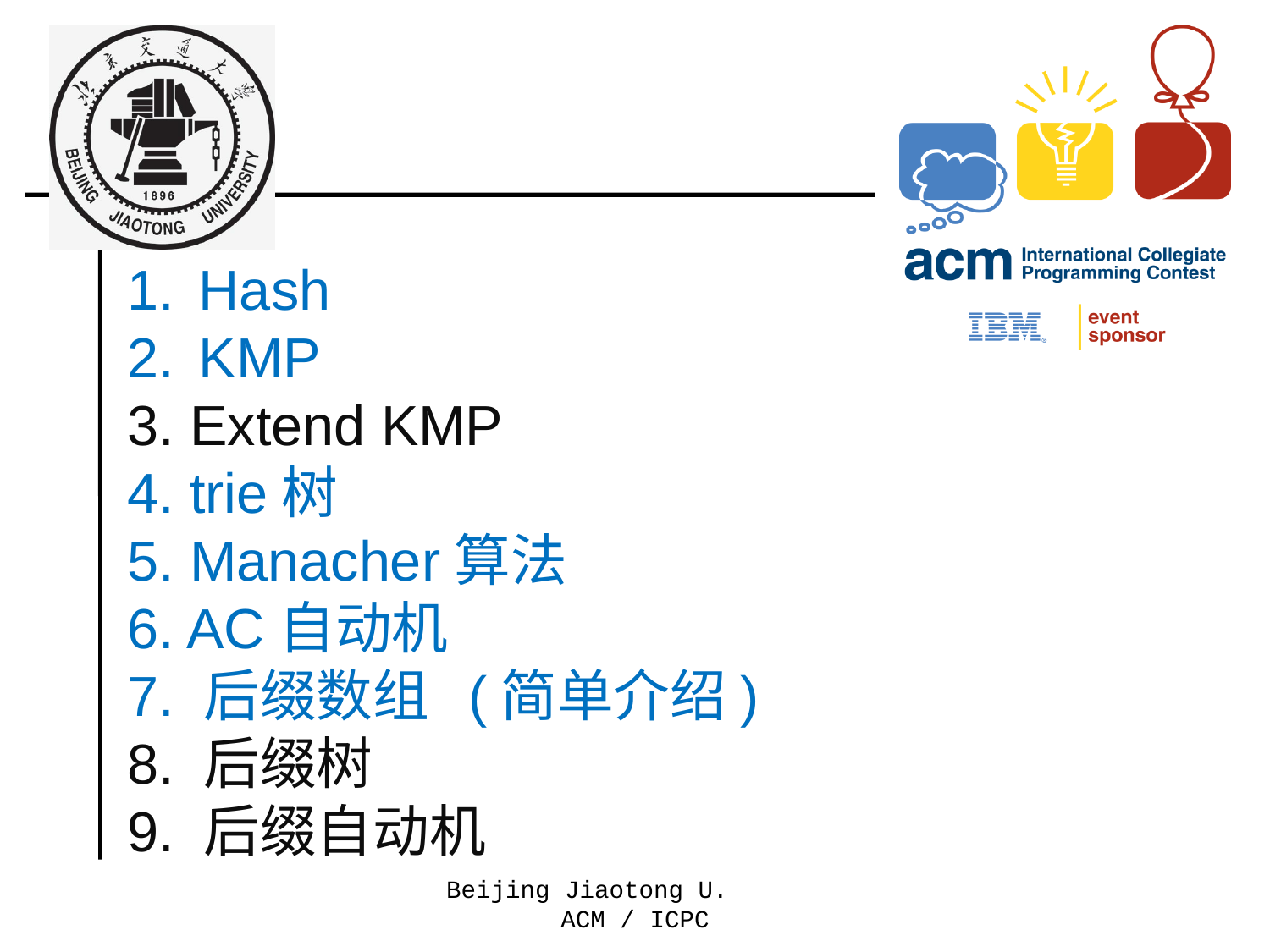

Hash
KMP
3. Extend KMP
4. trie树
5. Manacher算法
6. AC自动机
7. 后缀数组  (简单介绍)
8. 后缀树
9. 后缀自动机